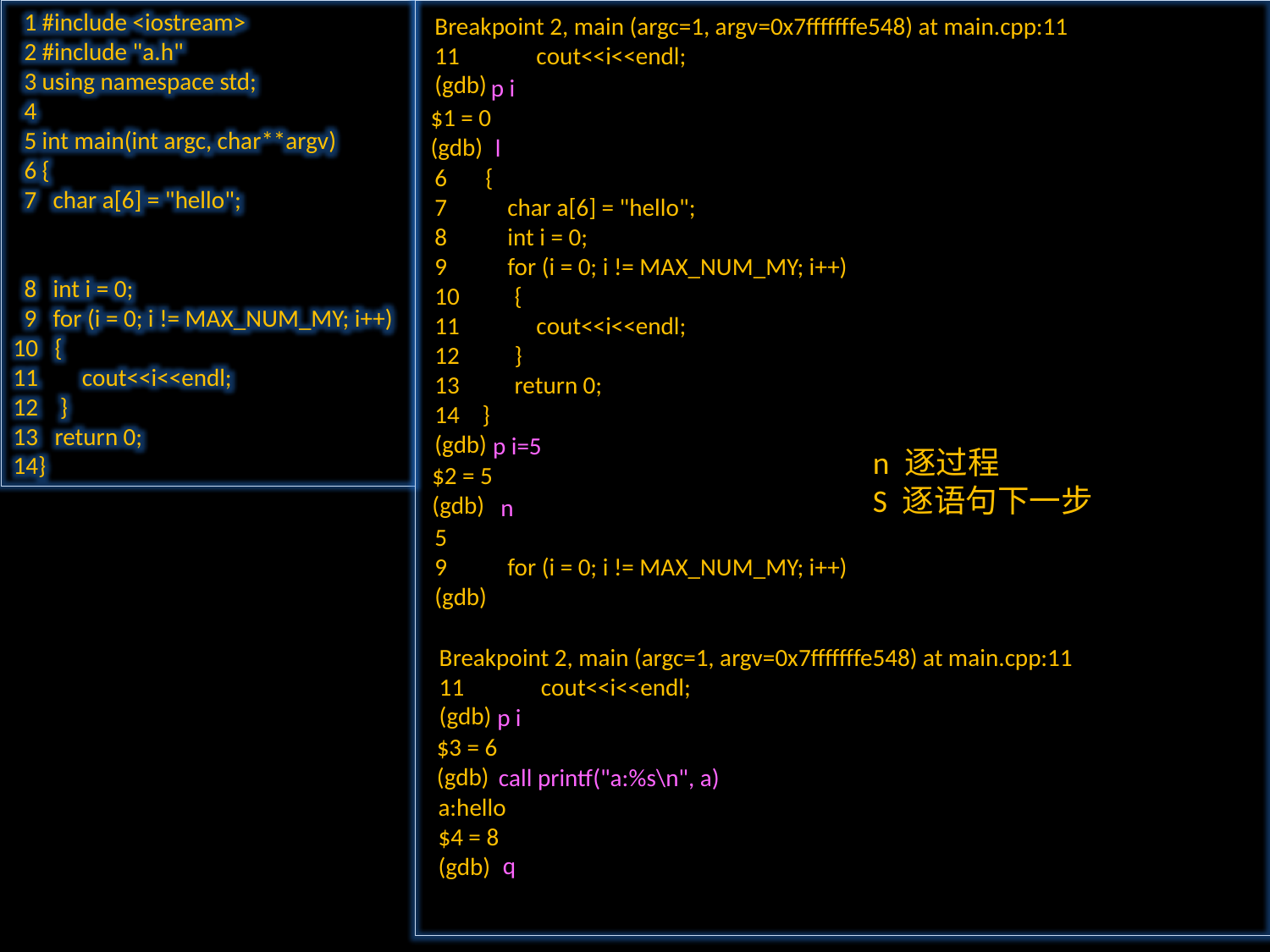

1 #include <iostream>
  2 #include "a.h"
  3 using namespace std;
  4
  5 int main(int argc, char**argv)
  6 {
  7   char a[6] = "hello";
  8   int i = 0;
  9   for (i = 0; i != MAX_NUM_MY; i++)
10   {
11        cout<<i<<endl;
12    }
13   return 0;
14}

Breakpoint 2, main (argc=1, argv=0x7fffffffe548) at main.cpp:11
11              cout<<i<<endl;
(gdb)
           p i
$1 = 0
(gdb)
           l
6       {
7           char a[6] = "hello";
8           int i = 0;
9           for (i = 0; i != MAX_NUM_MY; i++)
10          {
11              cout<<i<<endl;
12          }
13          return 0;
}
(gdb)
           p i=5
$2 = 5
(gdb)
n 逐过程
S 逐语句下一步
            n
5
9           for (i = 0; i != MAX_NUM_MY; i++)
(gdb)

Breakpoint 2, main (argc=1, argv=0x7fffffffe548) at main.cpp:11
11              cout<<i<<endl;
(gdb)
           p i
$3 = 6
(gdb)
           call printf("a:%s\n", a)
a:hello
$4 = 8
(gdb)
            q